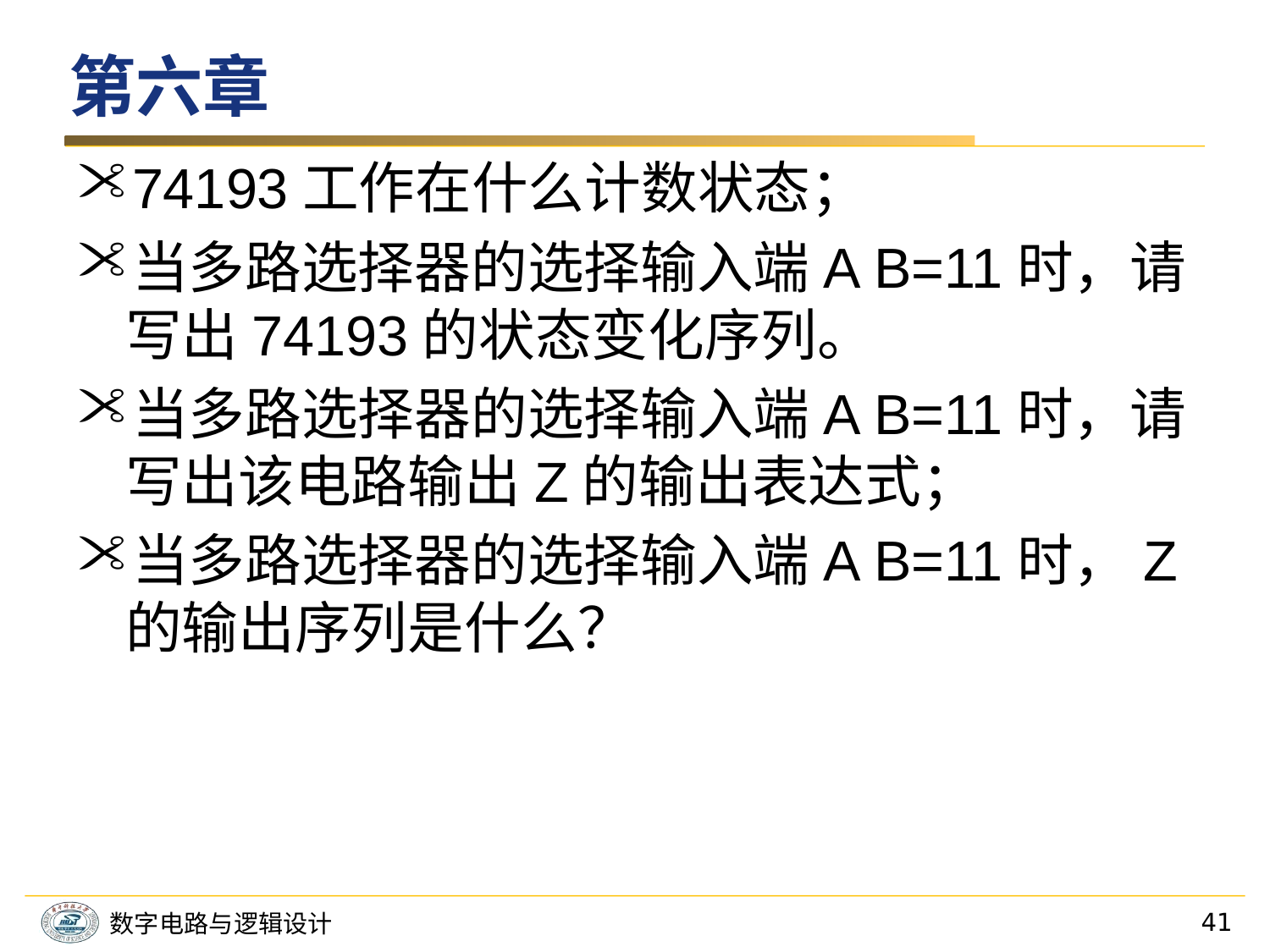

# 第六章
74193工作在什么计数状态；
当多路选择器的选择输入端A B=11时，请写出74193的状态变化序列。
当多路选择器的选择输入端A B=11时，请写出该电路输出Z的输出表达式；
当多路选择器的选择输入端A B=11时，Z的输出序列是什么？

41
数字电路与逻辑设计